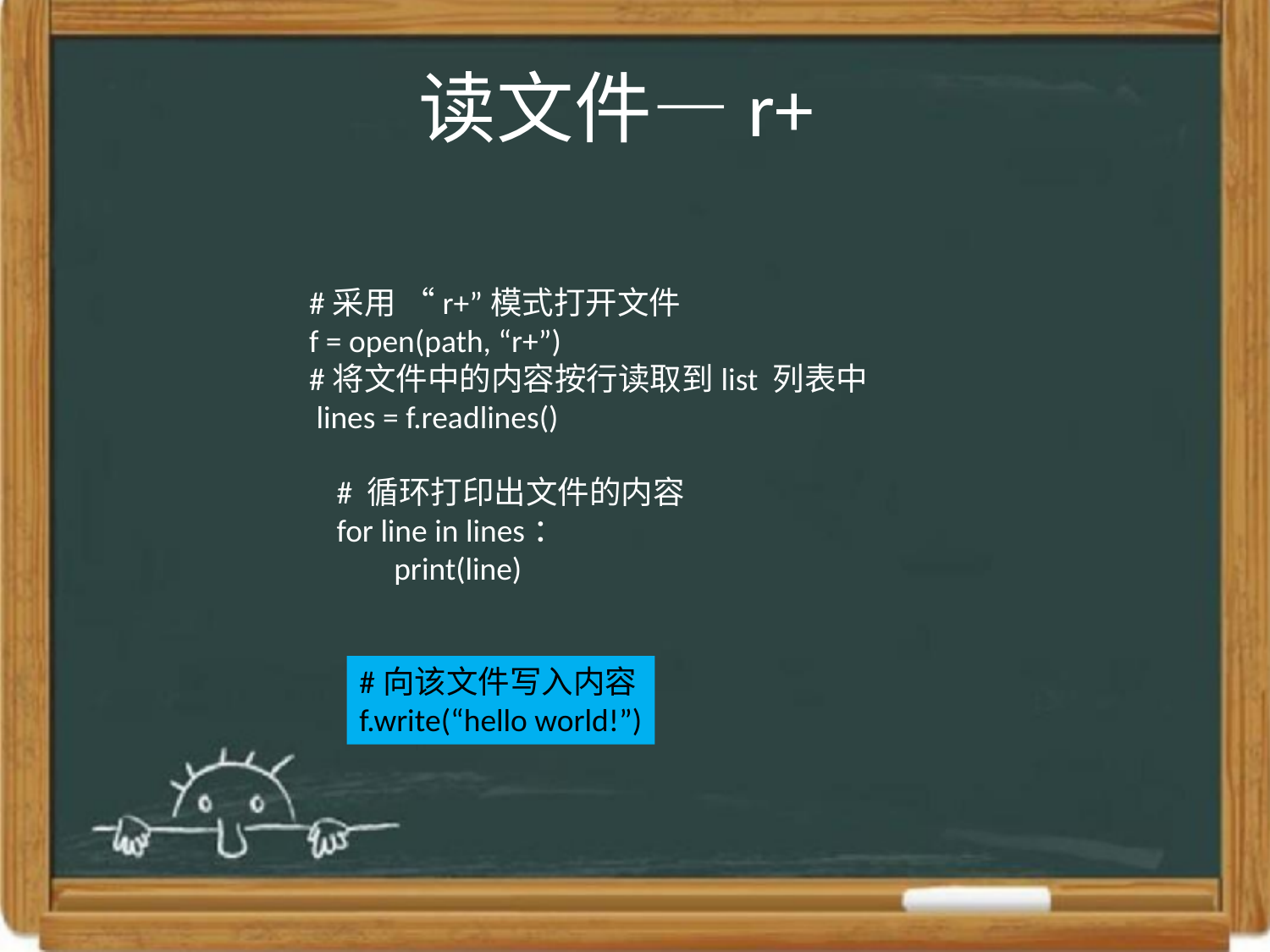

# 读文件—r+
#采用 “r+”模式打开文件
f = open(path, “r+”)
#将文件中的内容按行读取到list 列表中
 lines = f.readlines()
# 循环打印出文件的内容
for line in lines：
        print(line)
#向该文件写入内容
f.write(“hello world!”)